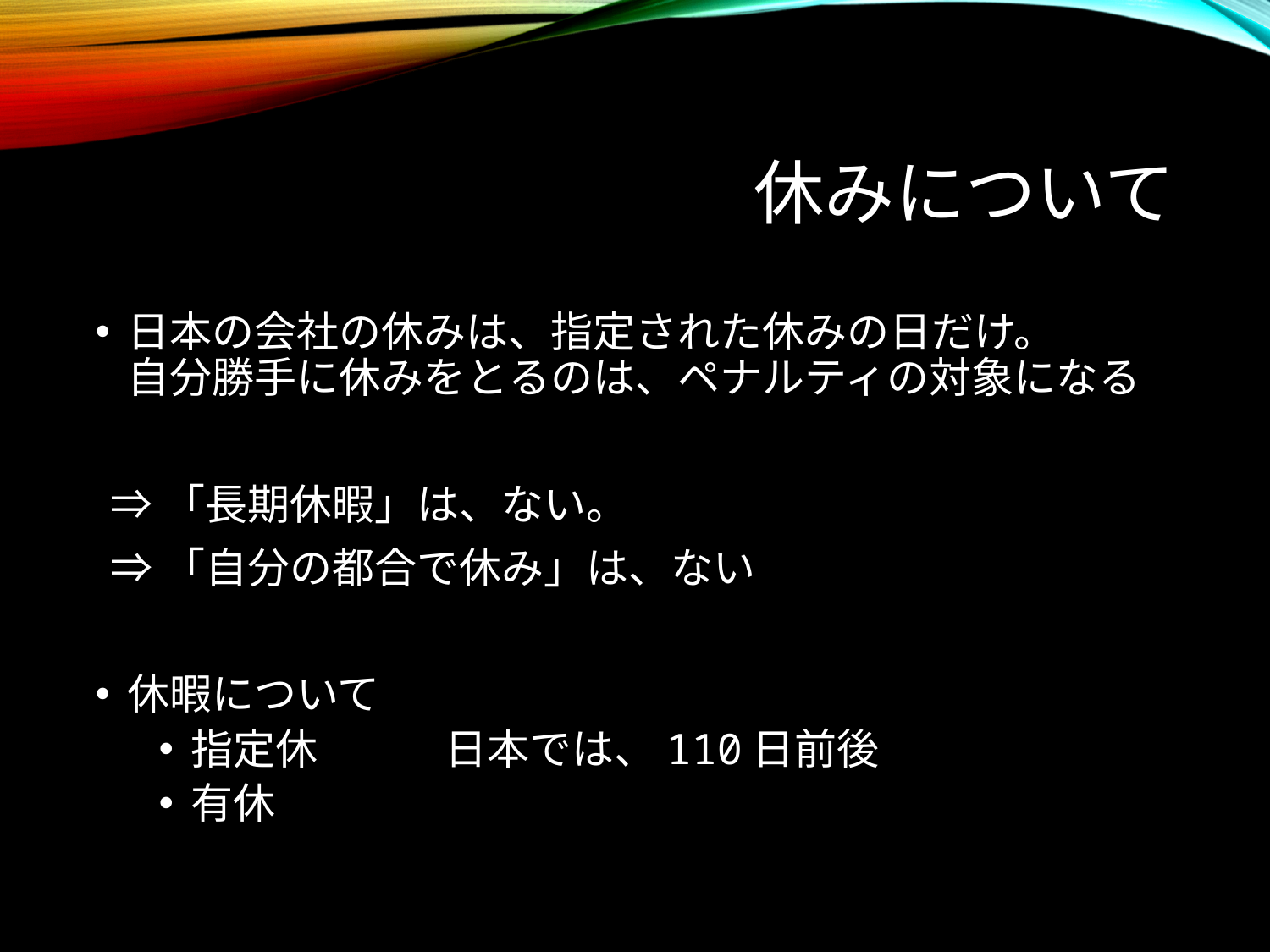

# 休みについて
日本の会社の休みは、指定された休みの日だけ。
自分勝手に休みをとるのは、ペナルティの対象になる

⇒「長期休暇」は、ない。
⇒「自分の都合で休み」は、ない

休暇について
指定休　　　日本では、110日前後
有休